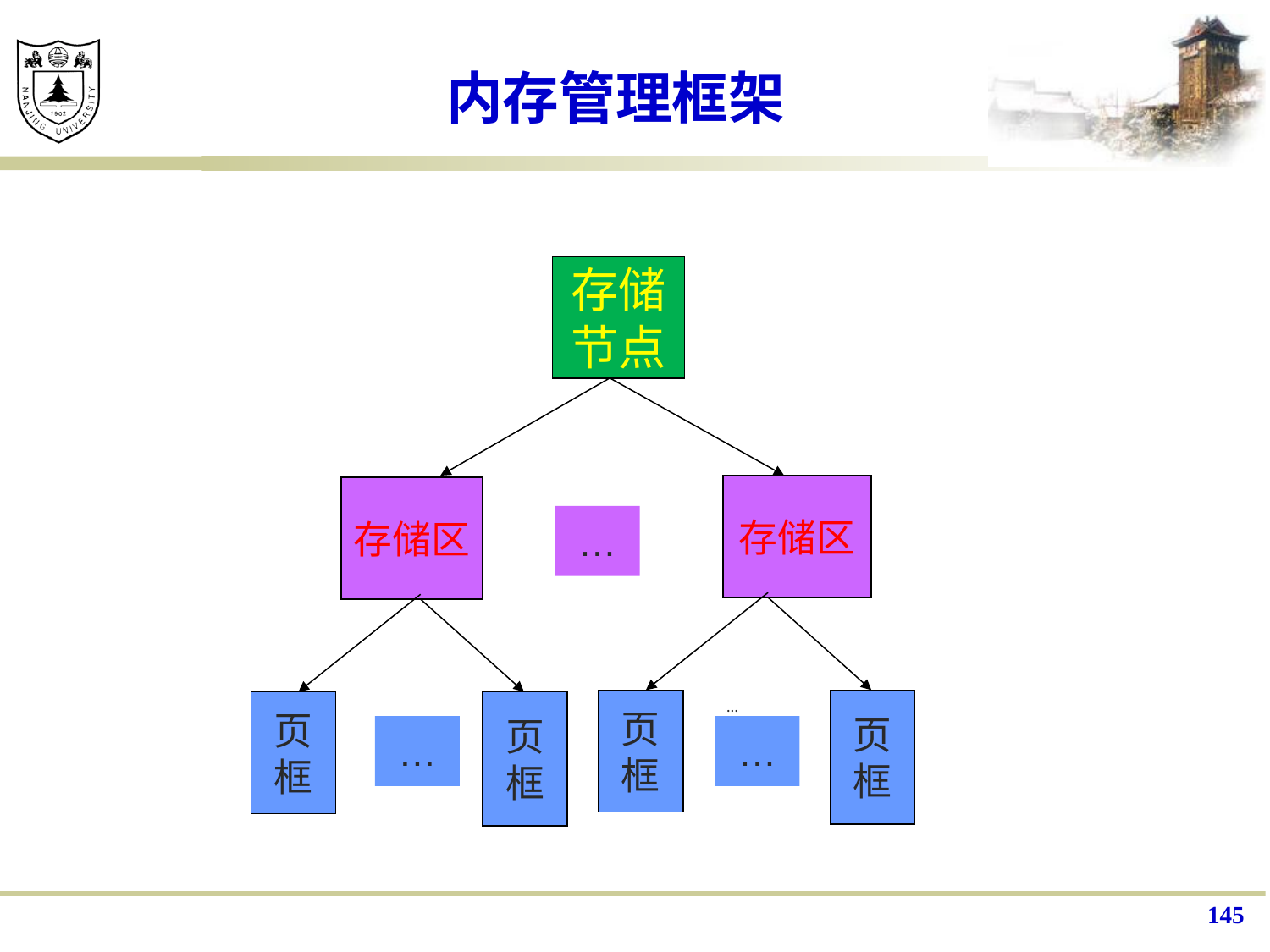

# 内存管理框架
存储节点
存储区
页框
…
页框
存储区
…
页框
页框
…
…
145